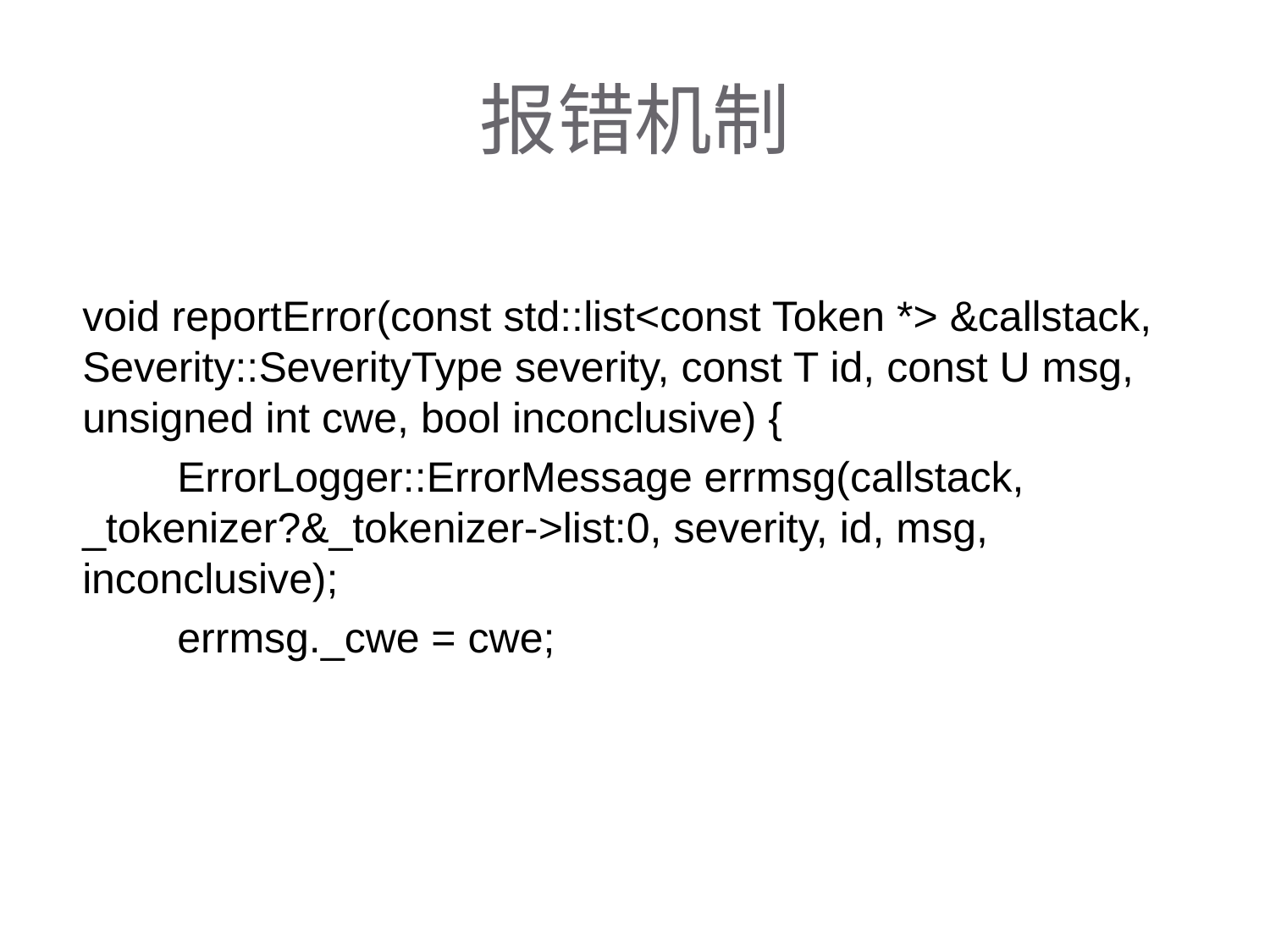

# 报错机制
void reportError(const std::list<const Token *> &callstack, Severity::SeverityType severity, const T id, const U msg, unsigned int cwe, bool inconclusive) {
        ErrorLogger::ErrorMessage errmsg(callstack, _tokenizer?&_tokenizer->list:0, severity, id, msg, inconclusive);
        errmsg._cwe = cwe;